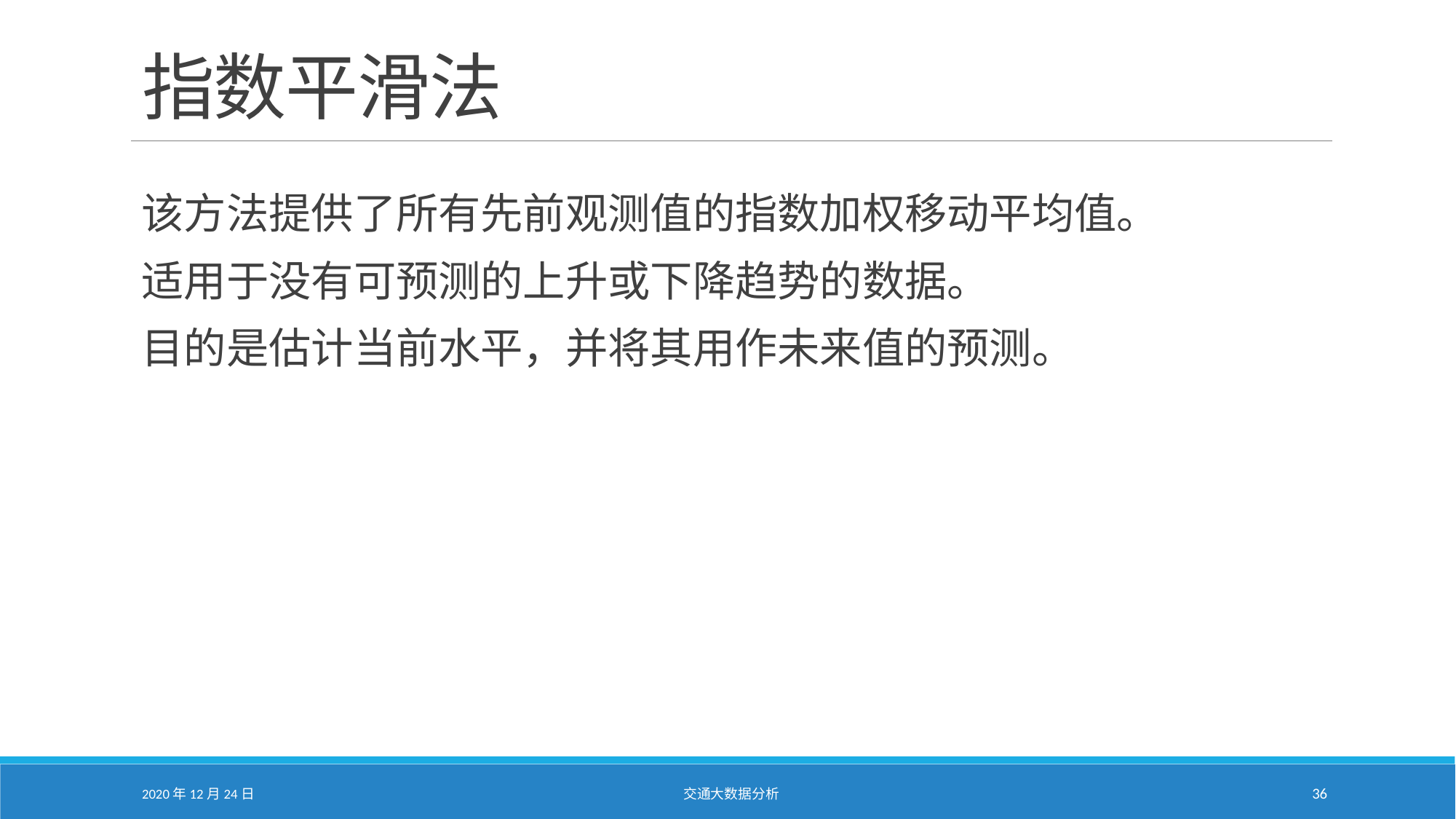

# 指数平滑法
该方法提供了所有先前观测值的指数加权移动平均值。
适用于没有可预测的上升或下降趋势的数据。
目的是估计当前水平，并将其用作未来值的预测。
2020年12月24日
交通大数据分析
36